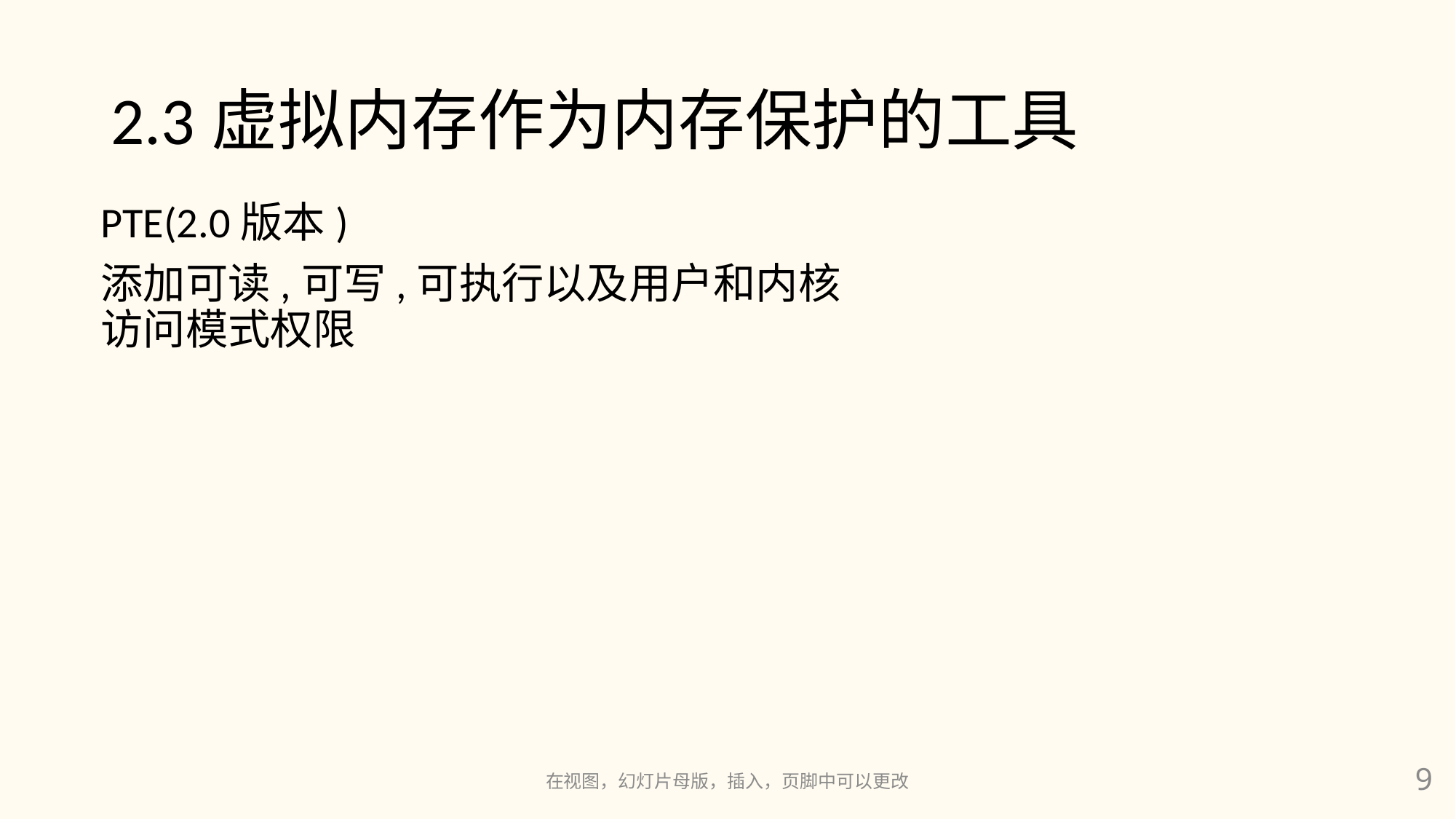

# 2.3虚拟内存作为内存保护的工具
PTE(2.0版本)
添加可读,可写,可执行以及用户和内核访问模式权限
在视图，幻灯片母版，插入，页脚中可以更改
9